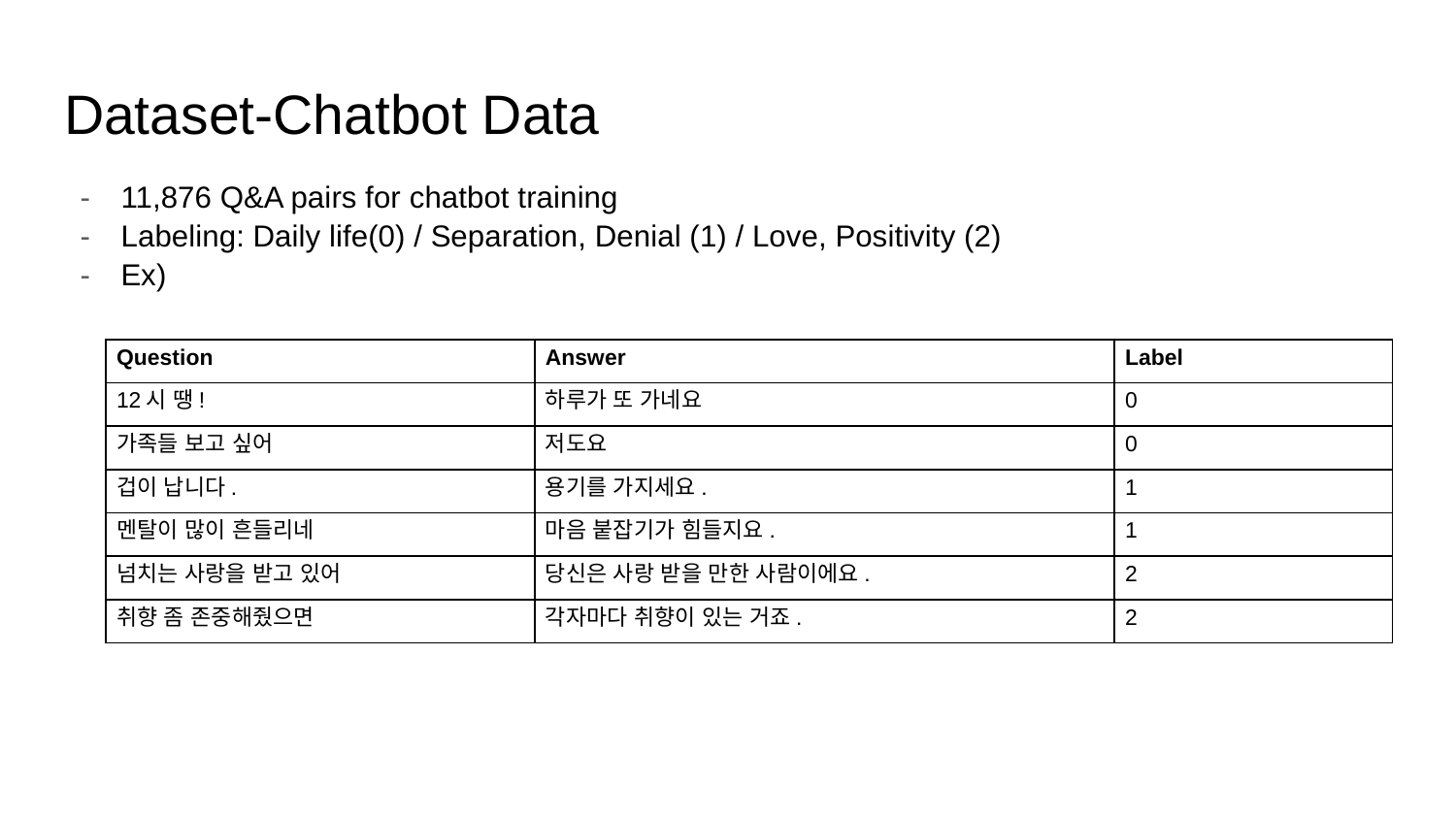

# Dataset-Chatbot Data
11,876 Q&A pairs for chatbot training
Labeling: Daily life(0) / Separation, Denial (1) / Love, Positivity (2)
Ex)

| Question | Answer | Label |
| --- | --- | --- |
| 12시 땡! | 하루가 또 가네요 | 0 |
| 가족들 보고 싶어 | 저도요 | 0 |
| 겁이 납니다. | 용기를 가지세요. | 1 |
| 멘탈이 많이 흔들리네 | 마음 붙잡기가 힘들지요. | 1 |
| 넘치는 사랑을 받고 있어 | 당신은 사랑 받을 만한 사람이에요. | 2 |
| 취향 좀 존중해줬으면 | 각자마다 취향이 있는 거죠. | 2 |